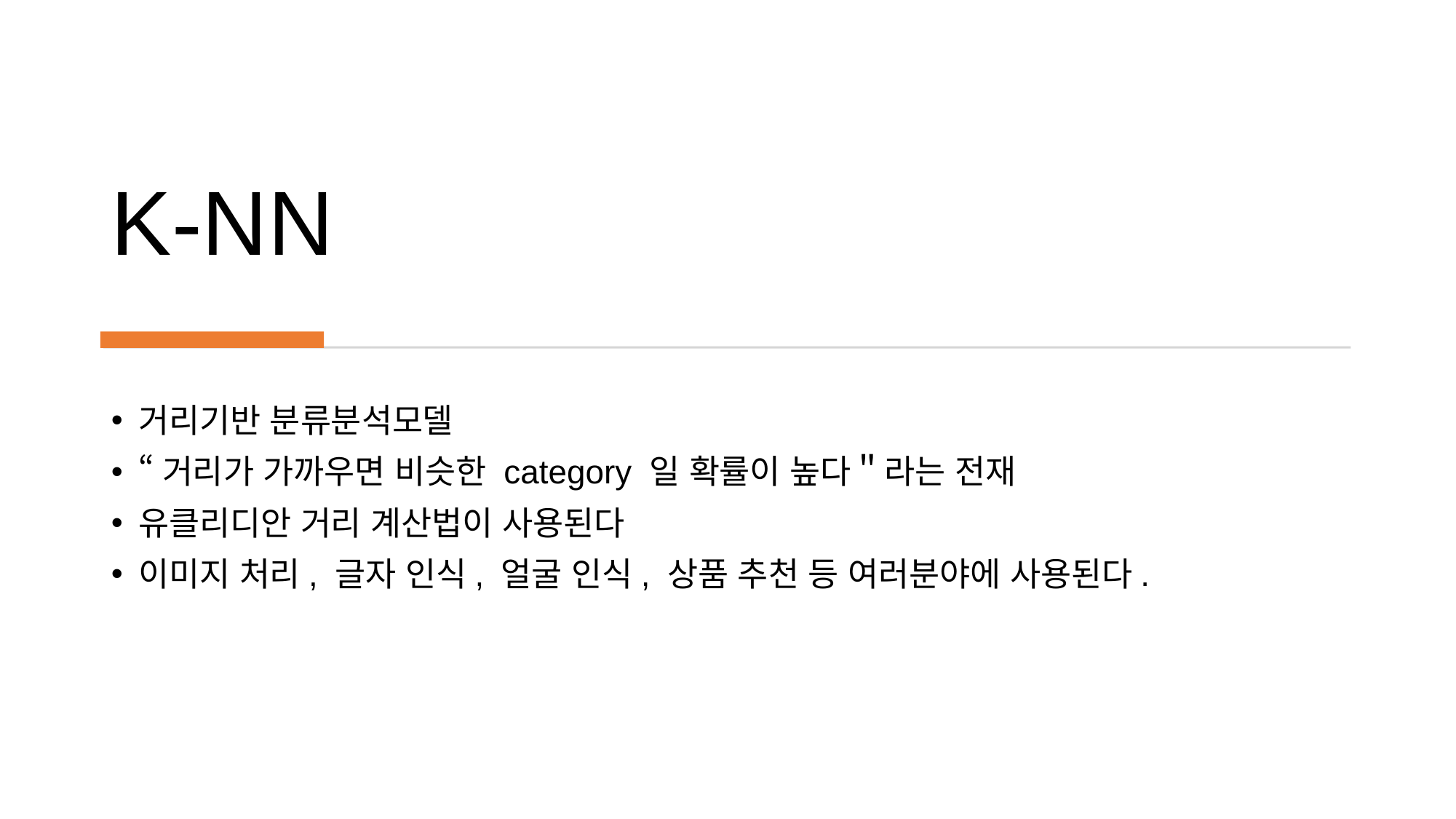

# K-NN

거리기반 분류분석모델
“거리가 가까우면 비슷한 category 일 확률이 높다＂라는 전재
유클리디안 거리 계산법이 사용된다
이미지 처리, 글자 인식, 얼굴 인식, 상품 추천 등 여러분야에 사용된다.